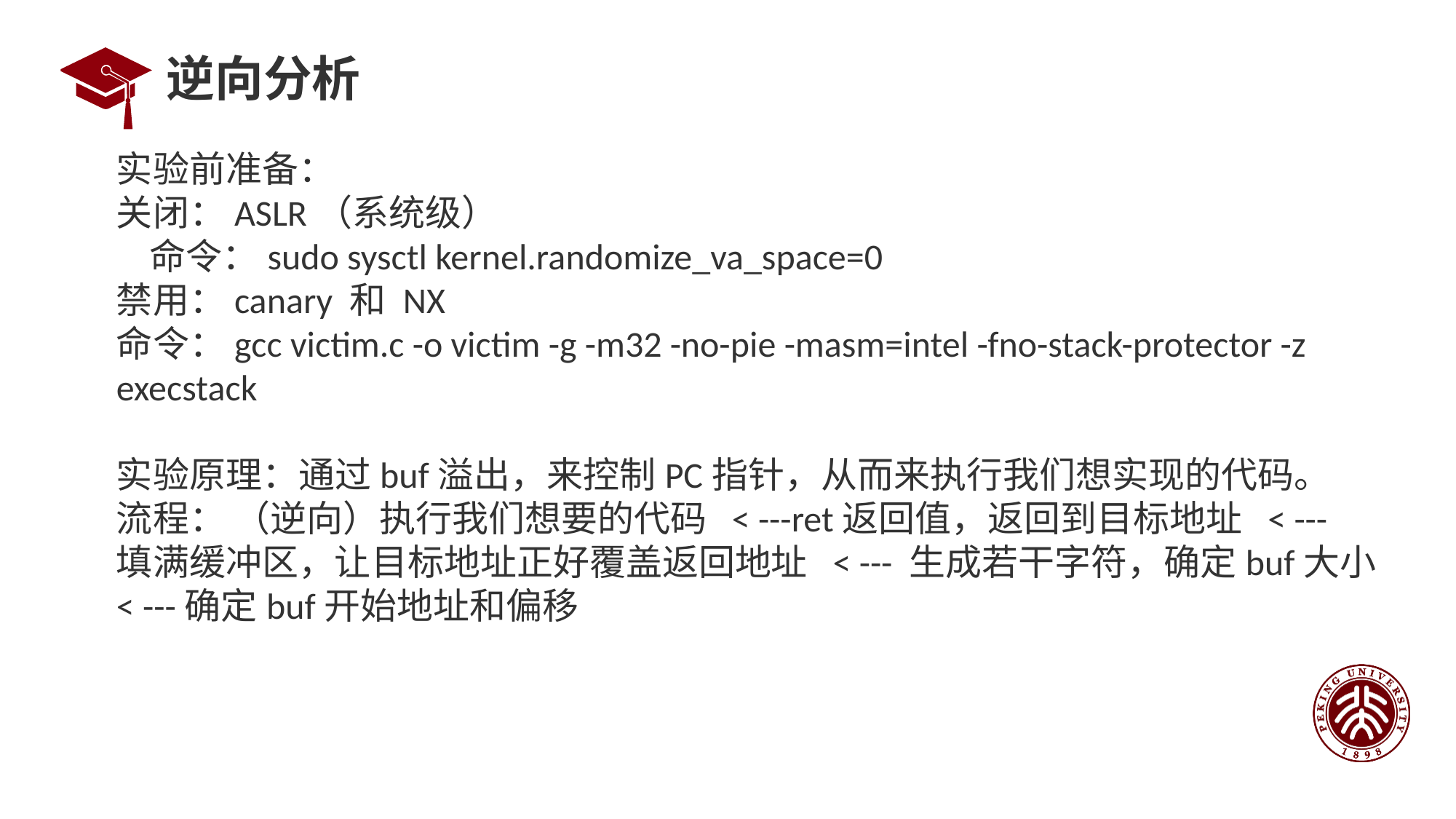

# 逆向分析
实验前准备：
关闭：ASLR（系统级）
   命令：sudo sysctl kernel.randomize_va_space=0
禁用：canary 和 NX
命令：gcc victim.c -o victim -g -m32 -no-pie -masm=intel -fno-stack-protector -z execstack

实验原理：通过buf溢出，来控制PC指针，从而来执行我们想实现的代码。
流程： （逆向）执行我们想要的代码  < ---ret返回值，返回到目标地址  < --- 填满缓冲区，让目标地址正好覆盖返回地址  < --- 生成若干字符，确定buf大小 < ---确定buf开始地址和偏移

20